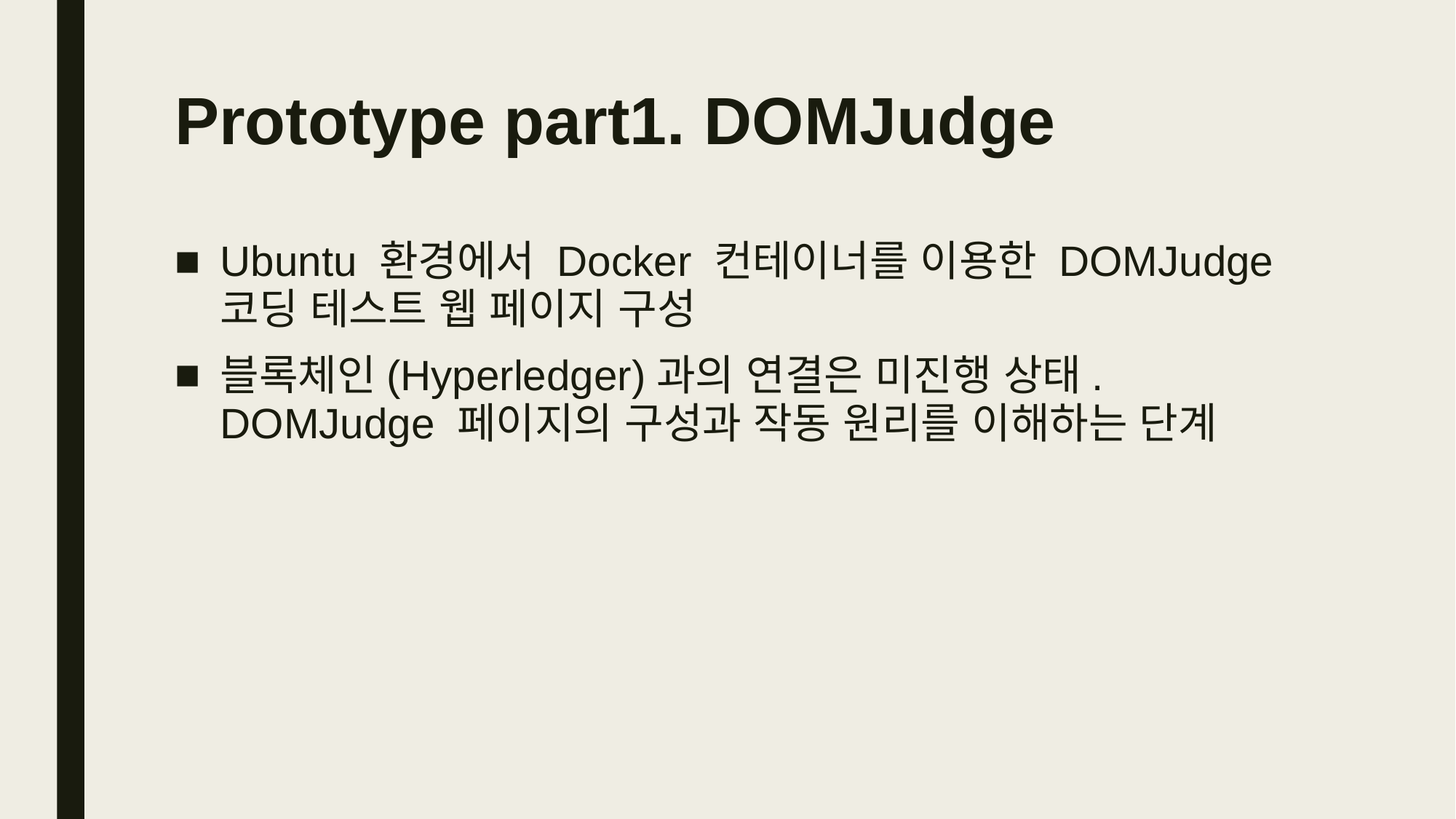

# Prototype part1. DOMJudge
Ubuntu 환경에서 Docker 컨테이너를 이용한 DOMJudge 코딩 테스트 웹 페이지 구성
블록체인(Hyperledger)과의 연결은 미진행 상태. DOMJudge 페이지의 구성과 작동 원리를 이해하는 단계